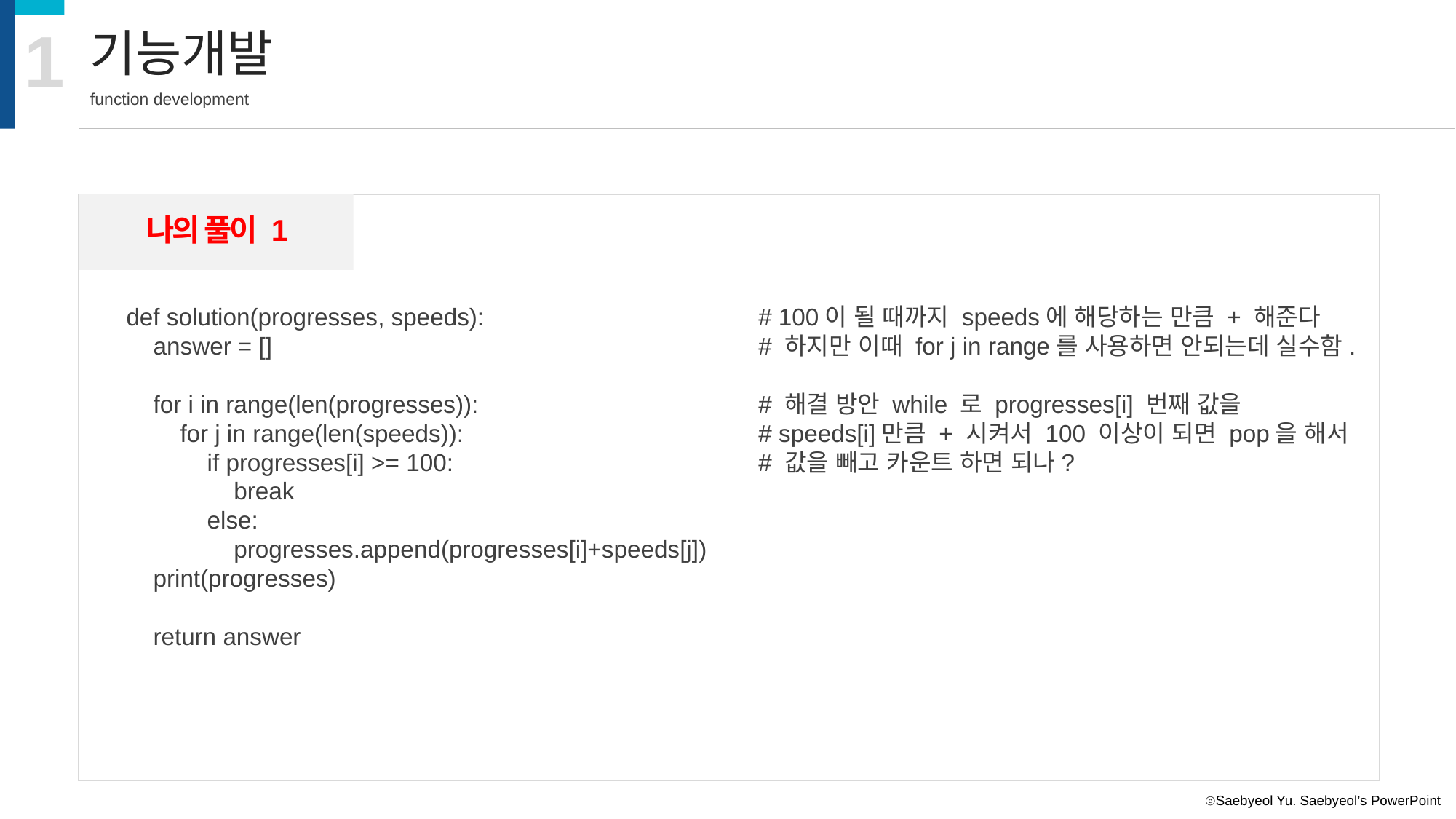

1
기능개발
function development

나의 풀이 1
def solution(progresses, speeds):
    answer = []

    for i in range(len(progresses)):
        for j in range(len(speeds)):
            if progresses[i] >= 100:
                break
            else:
                progresses.append(progresses[i]+speeds[j])
    print(progresses)

    return answer
# 100이 될 때까지 speeds에 해당하는 만큼 + 해준다
# 하지만 이때 for j in range를 사용하면 안되는데 실수함.

# 해결 방안 while 로 progresses[i] 번째 값을
# speeds[i]만큼 + 시켜서 100 이상이 되면 pop을 해서
# 값을 빼고 카운트 하면 되나?